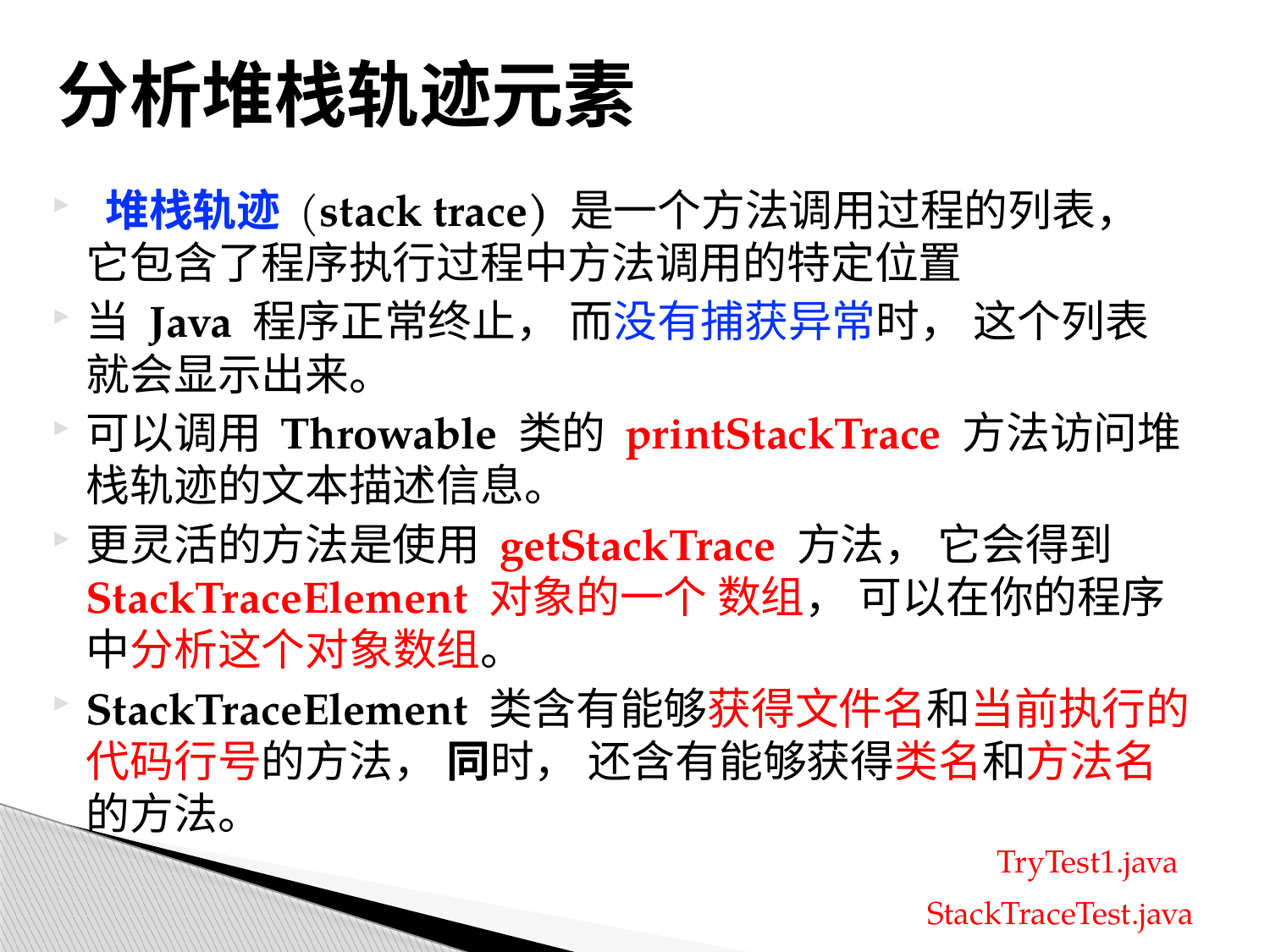

# 分析堆栈轨迹元素
 堆栈轨迹 (stack trace) 是一个方法调用过程的列表， 它包含了程序执行过程中方法调用的特定位置
当 Java 程序正常终止， 而没有捕获异常时， 这个列表就会显示出来。
可以调用 Throwable 类的 printStackTrace 方法访问堆栈轨迹的文本描述信息。
更灵活的方法是使用 getStackTrace 方法， 它会得到 StackTraceElement 对象的一个 数组， 可以在你的程序中分析这个对象数组。
StackTraceElement 类含有能够获得文件名和当前执行的代码行号的方法， 同时， 还含有能够获得类名和方法名的方法。

TryTest1.java
StackTraceTest.java